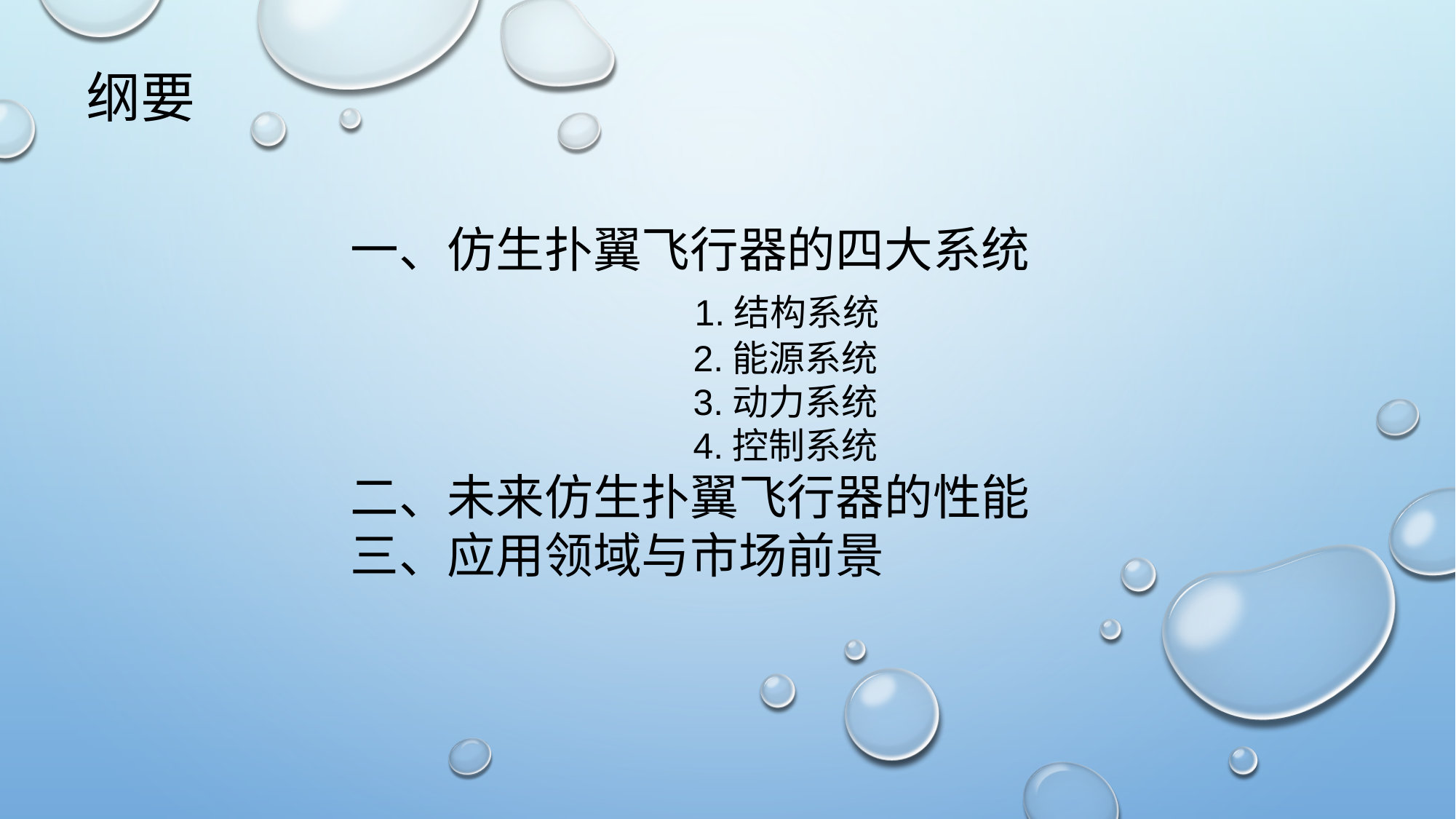

纲要
一、仿生扑翼飞行器的四大系统
       1.结构系统
         2.能源系统
         3.动力系统
         4.控制系统
二、未来仿生扑翼飞行器的性能
三、应用领域与市场前景